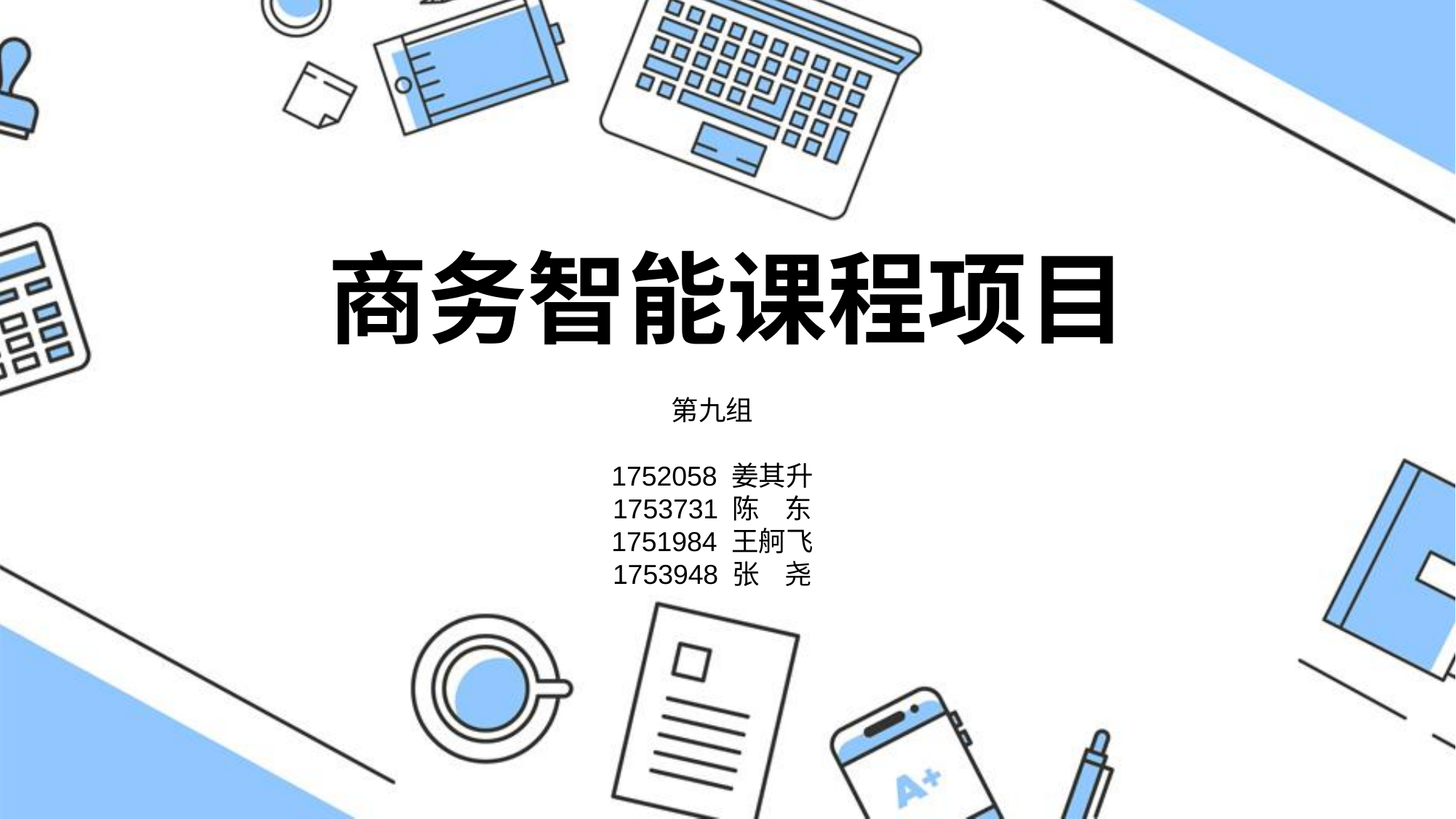

商务智能课程项目
第九组

1752058 姜其升
1753731 陈    东
1751984 王舸飞
1753948 张    尧